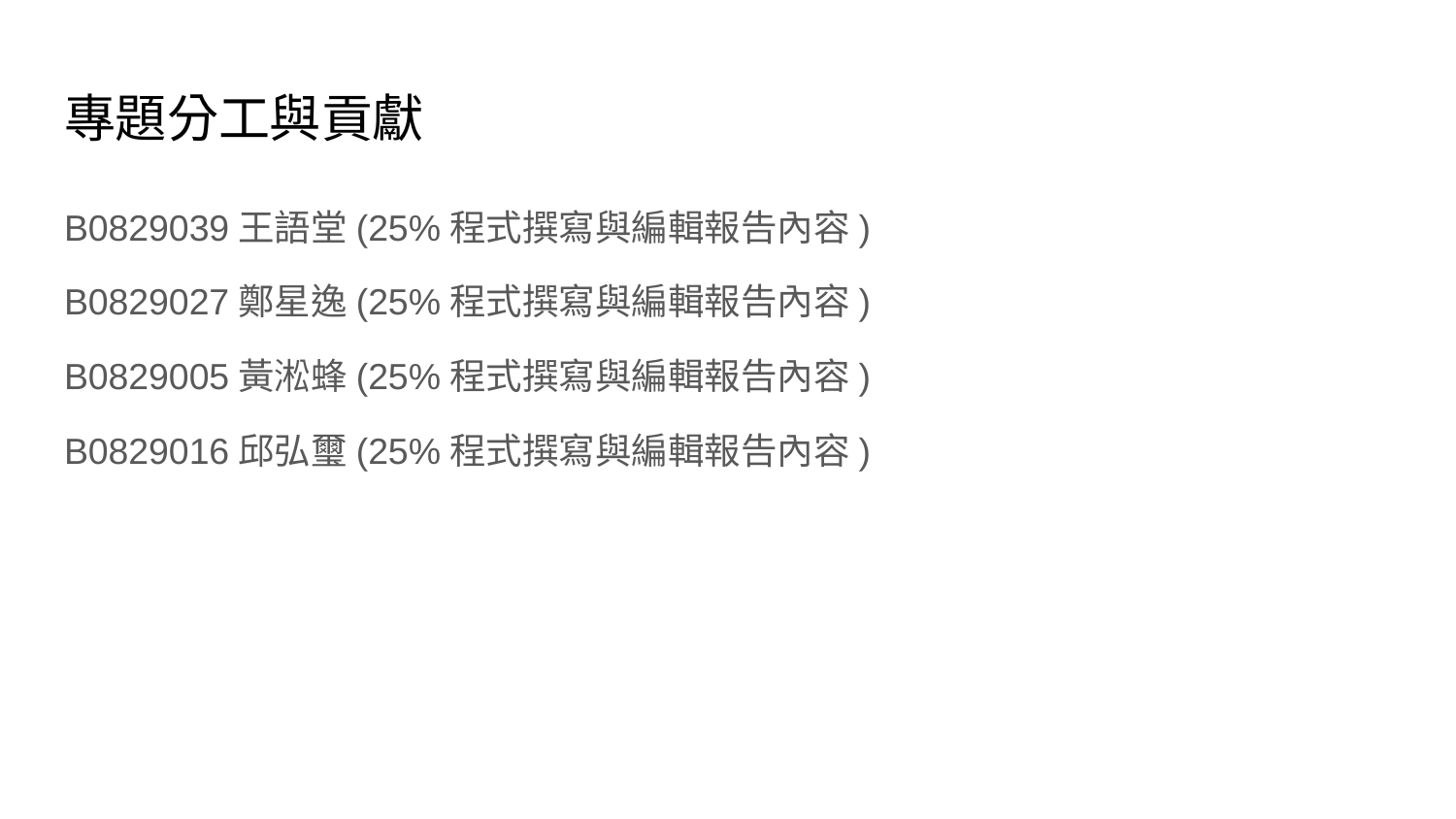

# 專題分工與貢獻
B0829039王語堂(25%程式撰寫與編輯報告內容)
B0829027鄭星逸(25%程式撰寫與編輯報告內容)
B0829005黃淞蜂(25%程式撰寫與編輯報告內容)
B0829016邱弘璽(25%程式撰寫與編輯報告內容)